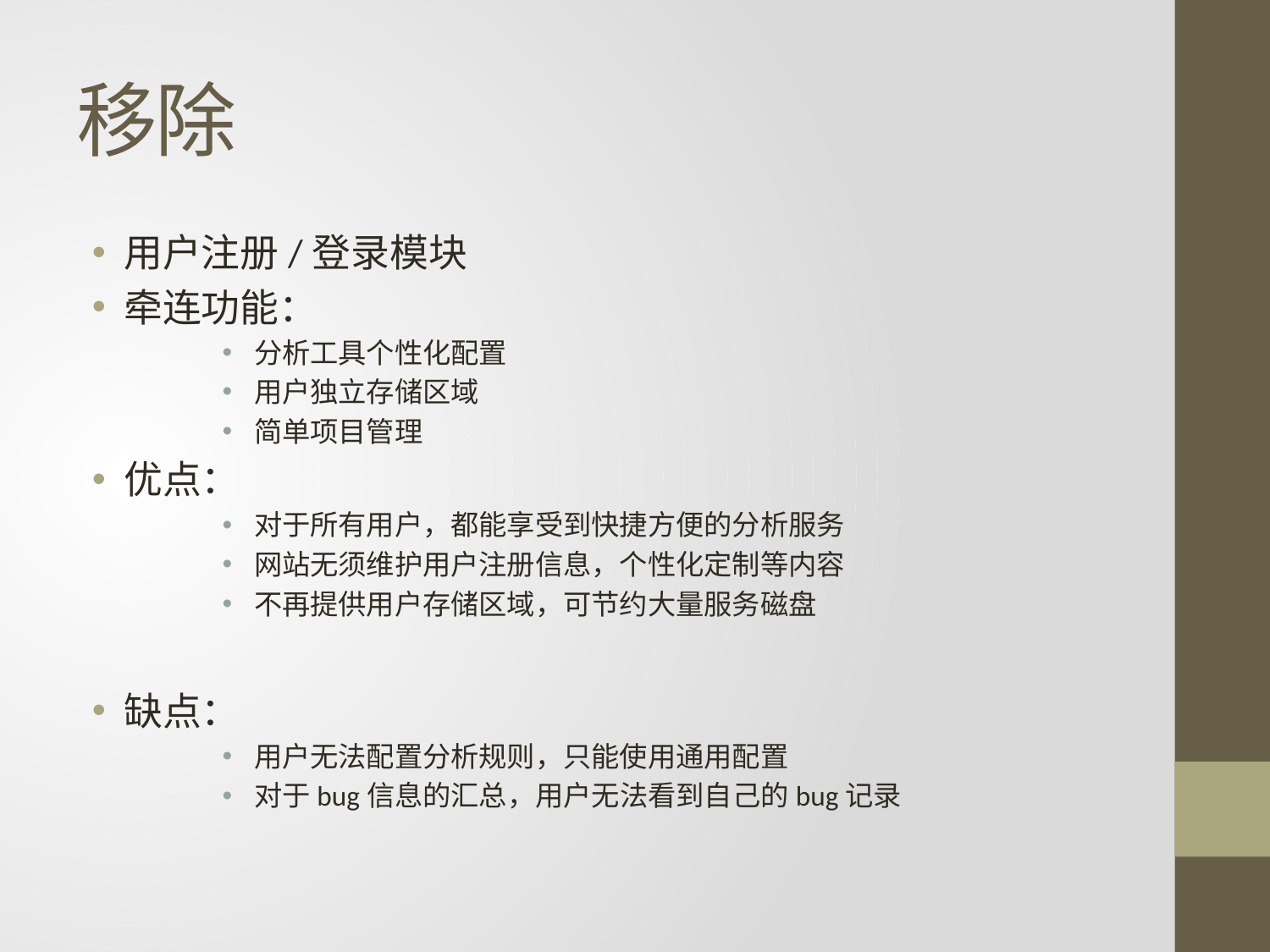

# 移除
用户注册/登录模块
牵连功能：
分析工具个性化配置
用户独立存储区域
简单项目管理
优点：
对于所有用户，都能享受到快捷方便的分析服务
网站无须维护用户注册信息，个性化定制等内容
不再提供用户存储区域，可节约大量服务磁盘

缺点：
用户无法配置分析规则，只能使用通用配置
对于bug信息的汇总，用户无法看到自己的bug记录